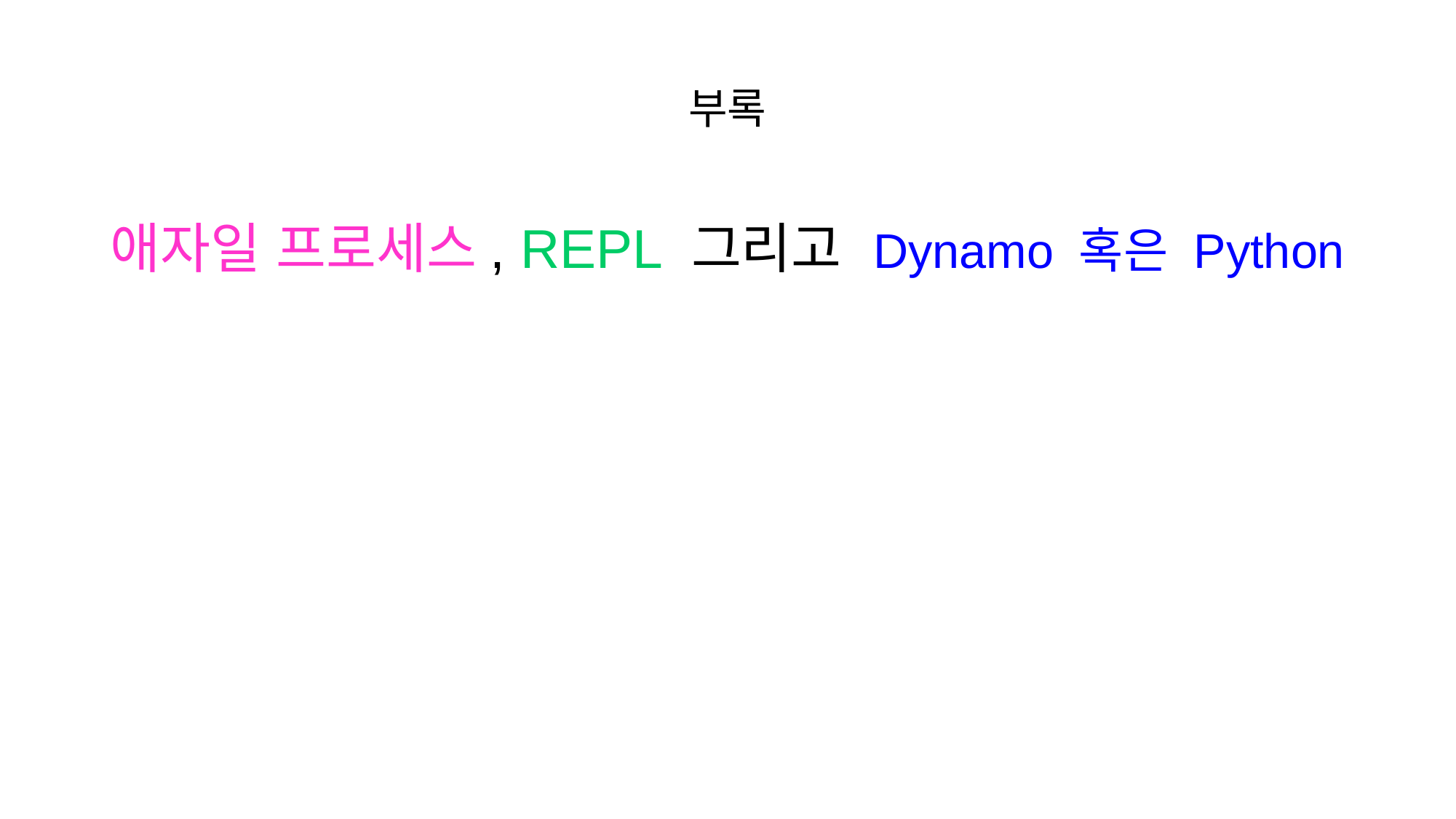

부록
애자일 프로세스, REPL 그리고 Dynamo 혹은 Python